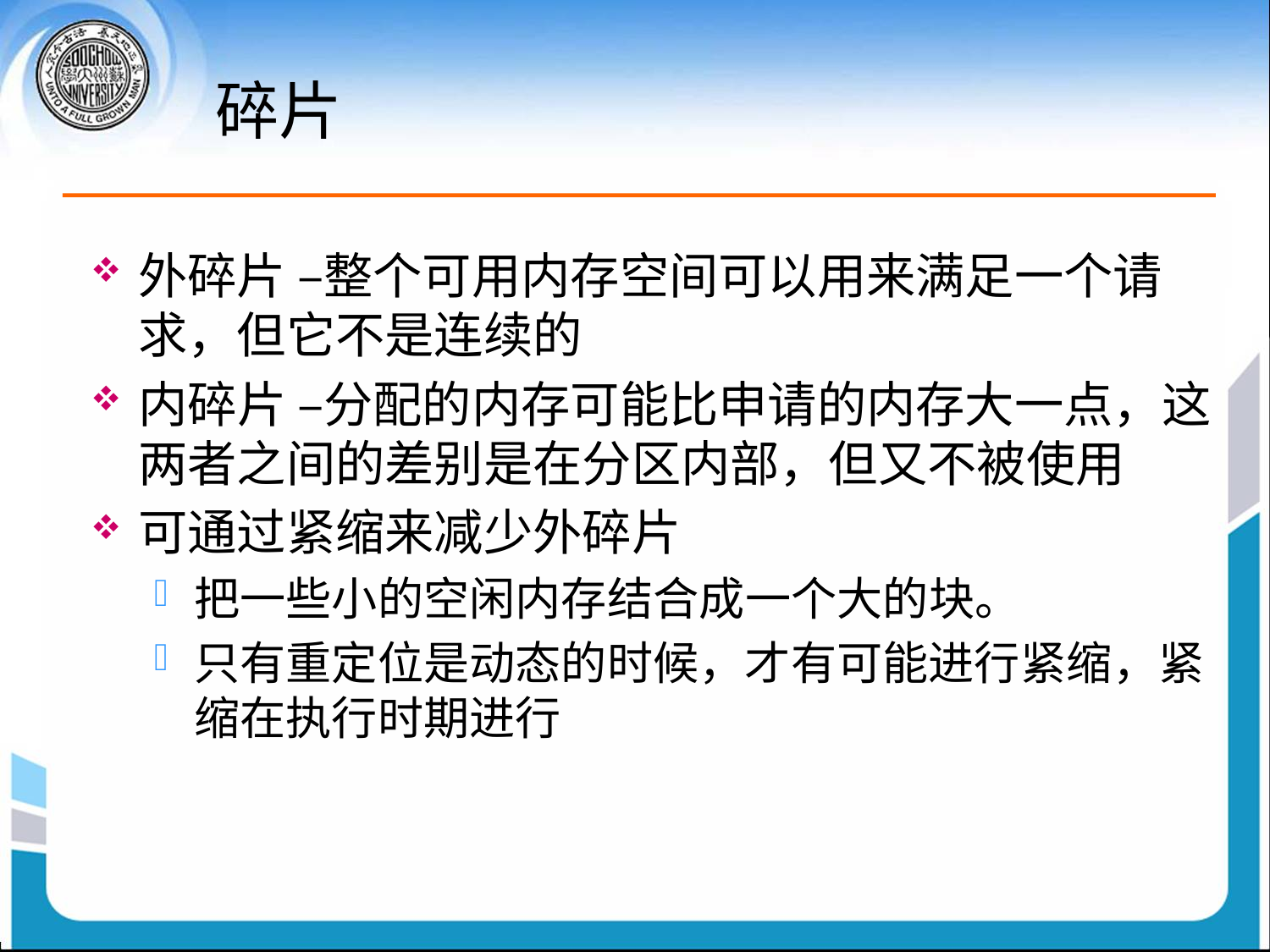

# 碎片
外碎片 –整个可用内存空间可以用来满足一个请求，但它不是连续的
内碎片 –分配的内存可能比申请的内存大一点，这两者之间的差别是在分区内部，但又不被使用
可通过紧缩来减少外碎片
把一些小的空闲内存结合成一个大的块。
只有重定位是动态的时候，才有可能进行紧缩，紧缩在执行时期进行